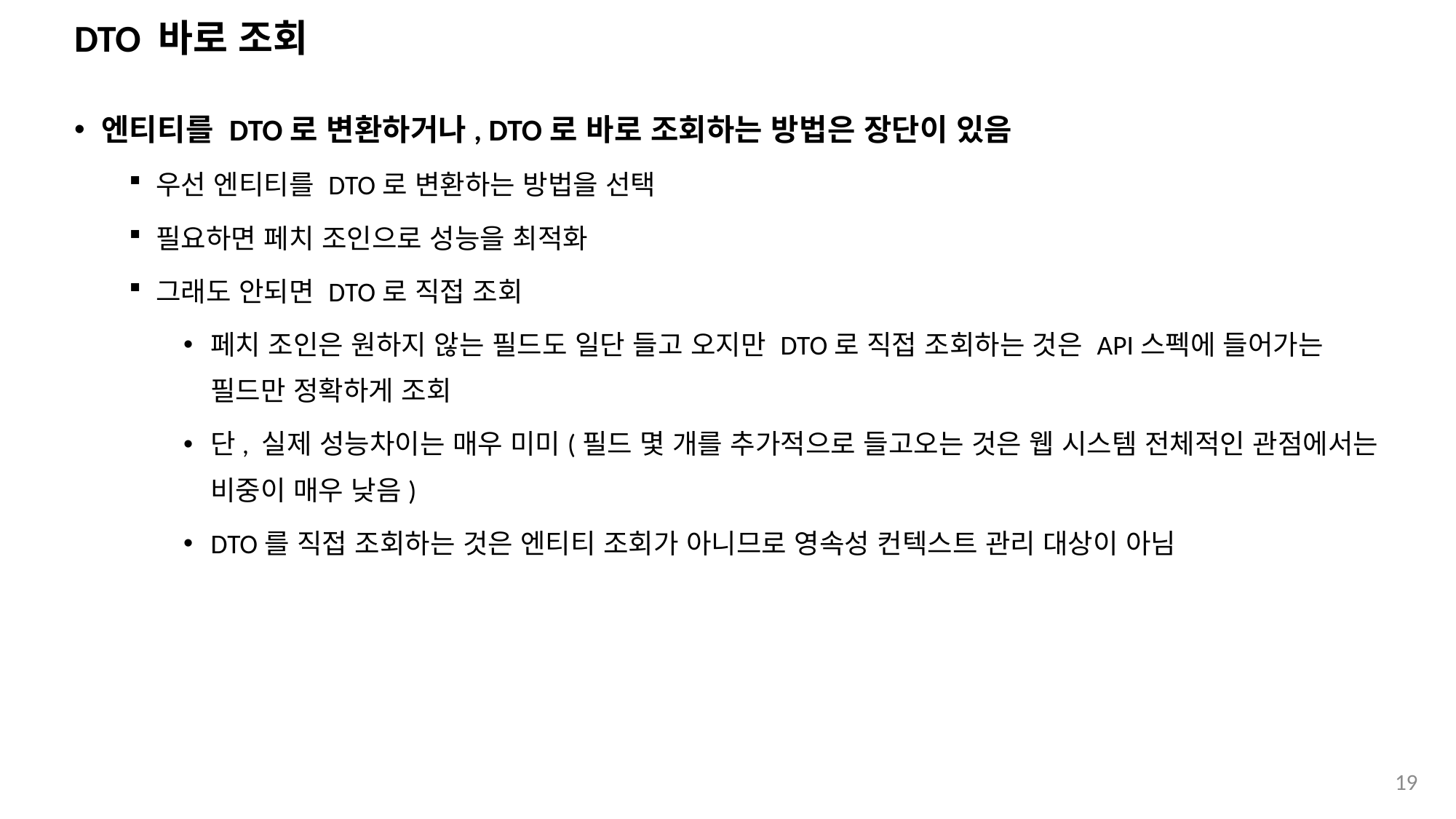

# DTO 바로 조회
엔티티를 DTO로 변환하거나, DTO로 바로 조회하는 방법은 장단이 있음
우선 엔티티를 DTO로 변환하는 방법을 선택
필요하면 페치 조인으로 성능을 최적화
그래도 안되면 DTO로 직접 조회
페치 조인은 원하지 않는 필드도 일단 들고 오지만 DTO로 직접 조회하는 것은 API스펙에 들어가는 필드만 정확하게 조회
단, 실제 성능차이는 매우 미미(필드 몇 개를 추가적으로 들고오는 것은 웹 시스템 전체적인 관점에서는 비중이 매우 낮음)
DTO를 직접 조회하는 것은 엔티티 조회가 아니므로 영속성 컨텍스트 관리 대상이 아님

19